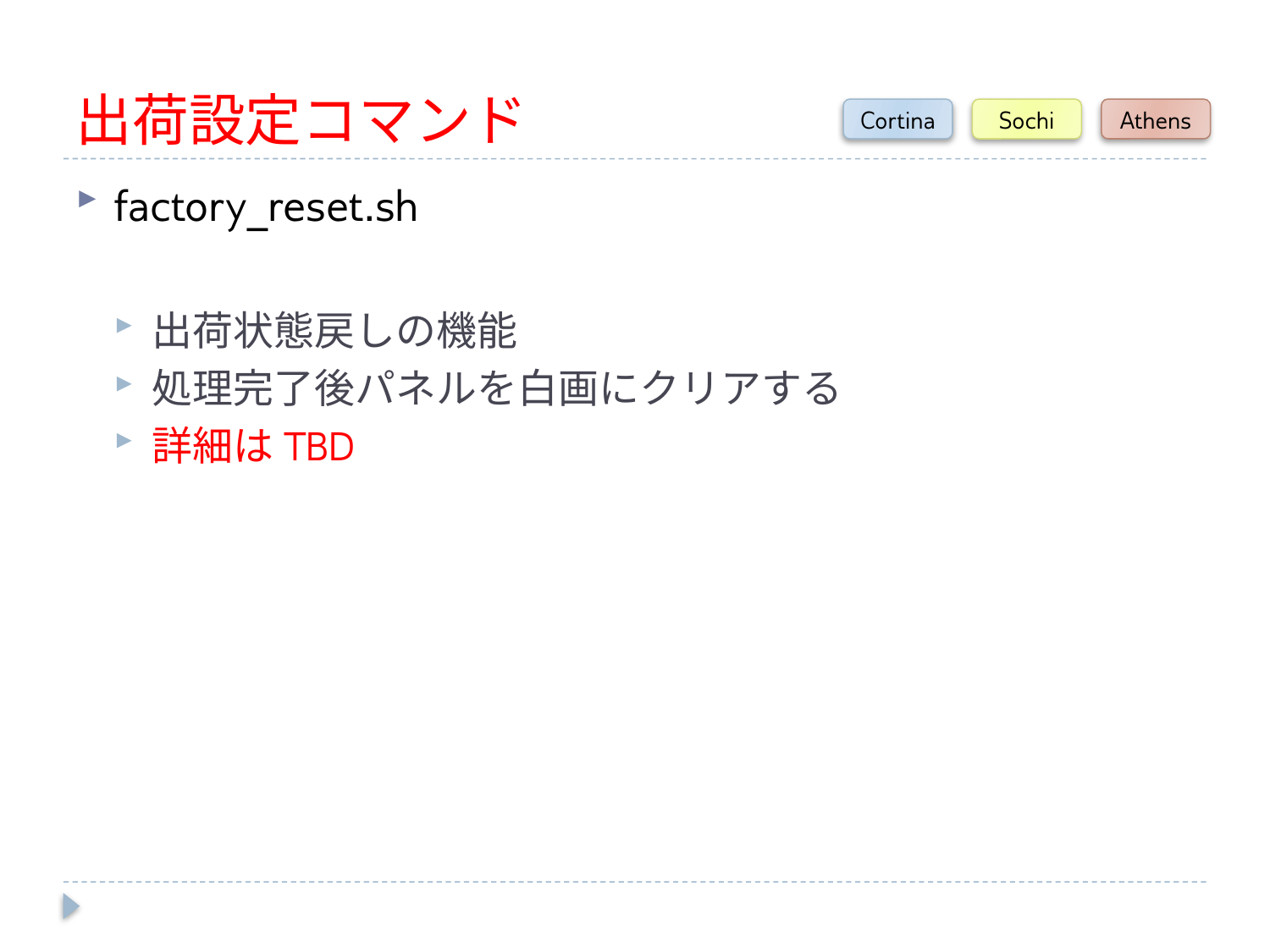

# 出荷設定コマンド
Cortina
Sochi
Athens
factory_reset.sh

出荷状態戻しの機能
処理完了後パネルを白画にクリアする
詳細はTBD